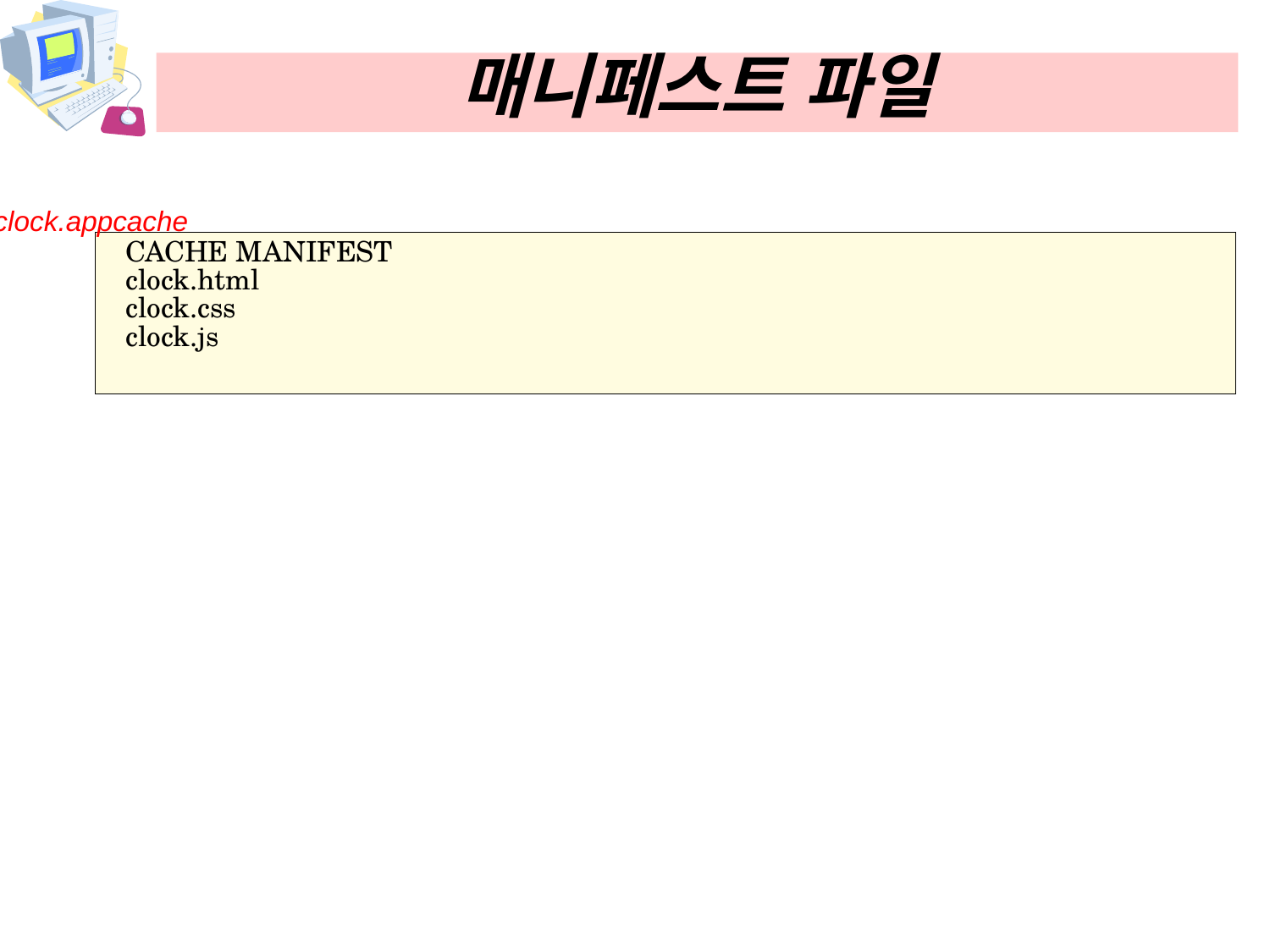

# 매니페스트 파일
clock.appcache
CACHE MANIFEST
clock.html
clock.css
clock.js